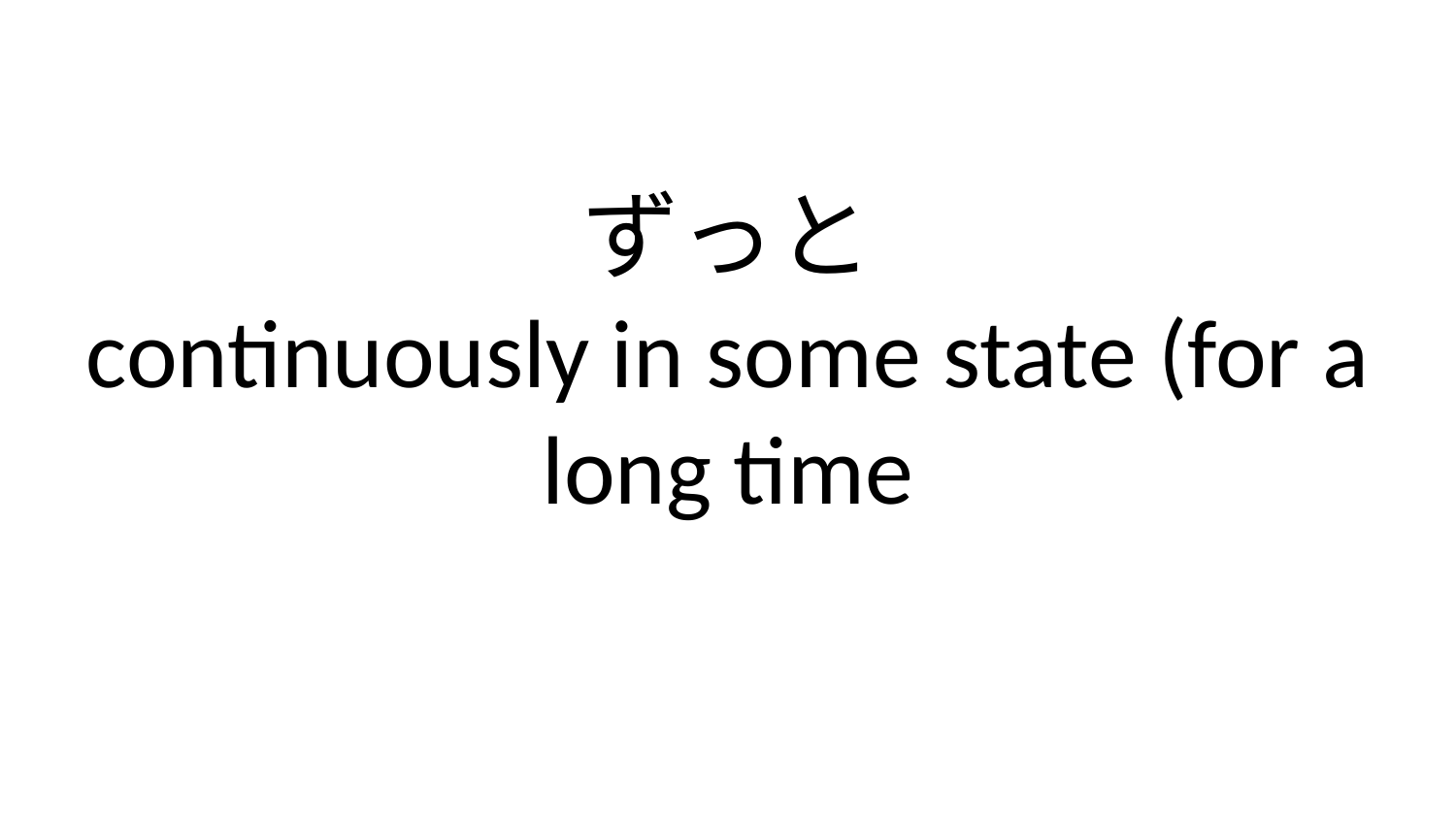

ずっと
continuously in some state (for a long time